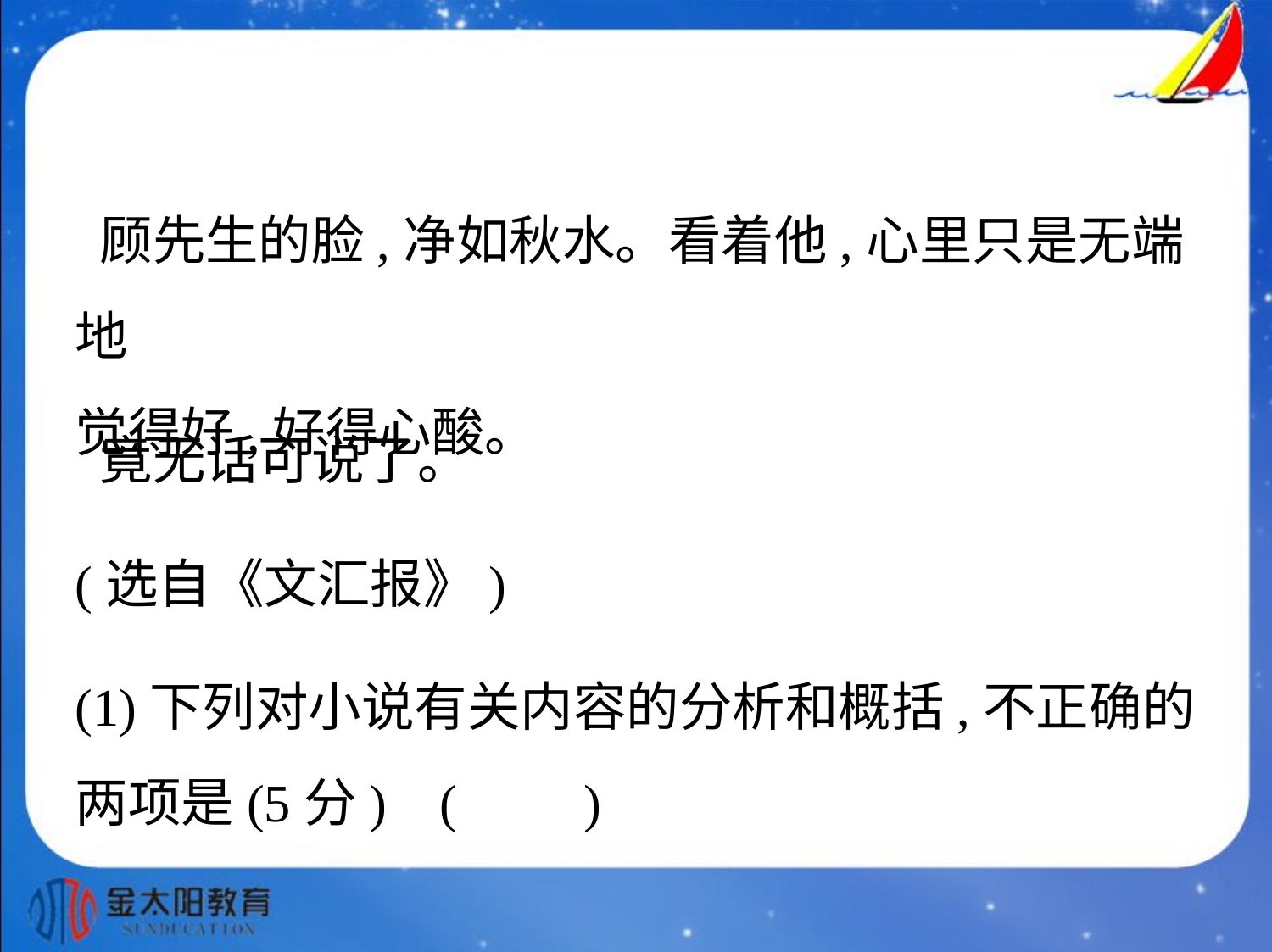

顾先生的脸,净如秋水。看着他,心里只是无端地
觉得好,好得心酸。
 竟无话可说了。
(选自《文汇报》)
(1)下列对小说有关内容的分析和概括,不正确的
两项是(5分) (　    )